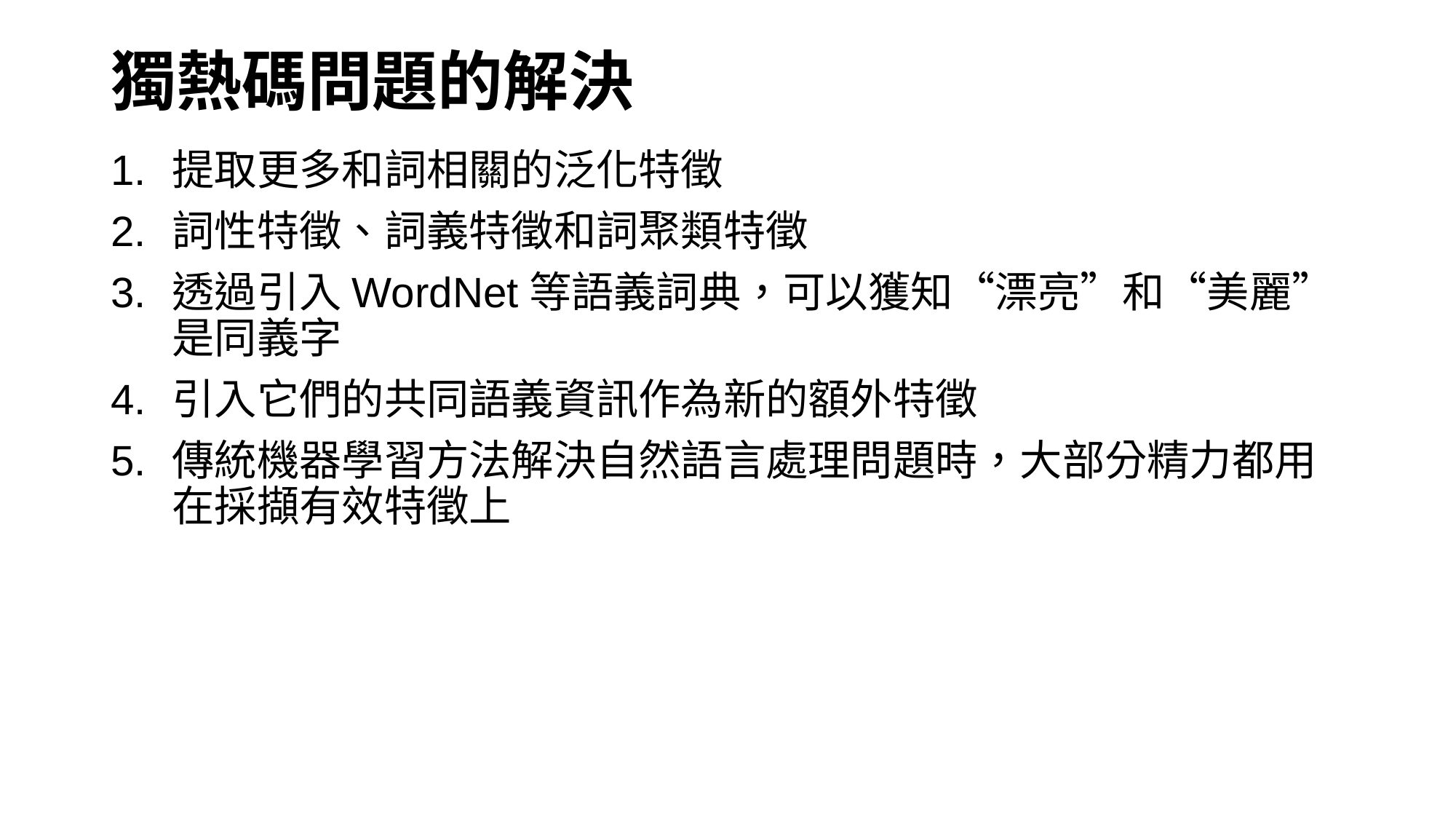

# 獨熱碼問題的解決
提取更多和詞相關的泛化特徵
詞性特徵、詞義特徵和詞聚類特徵
透過引入WordNet等語義詞典，可以獲知“漂亮”和“美麗”是同義字
引入它們的共同語義資訊作為新的額外特徵
傳統機器學習方法解決自然語言處理問題時，大部分精力都用在採擷有效特徵上